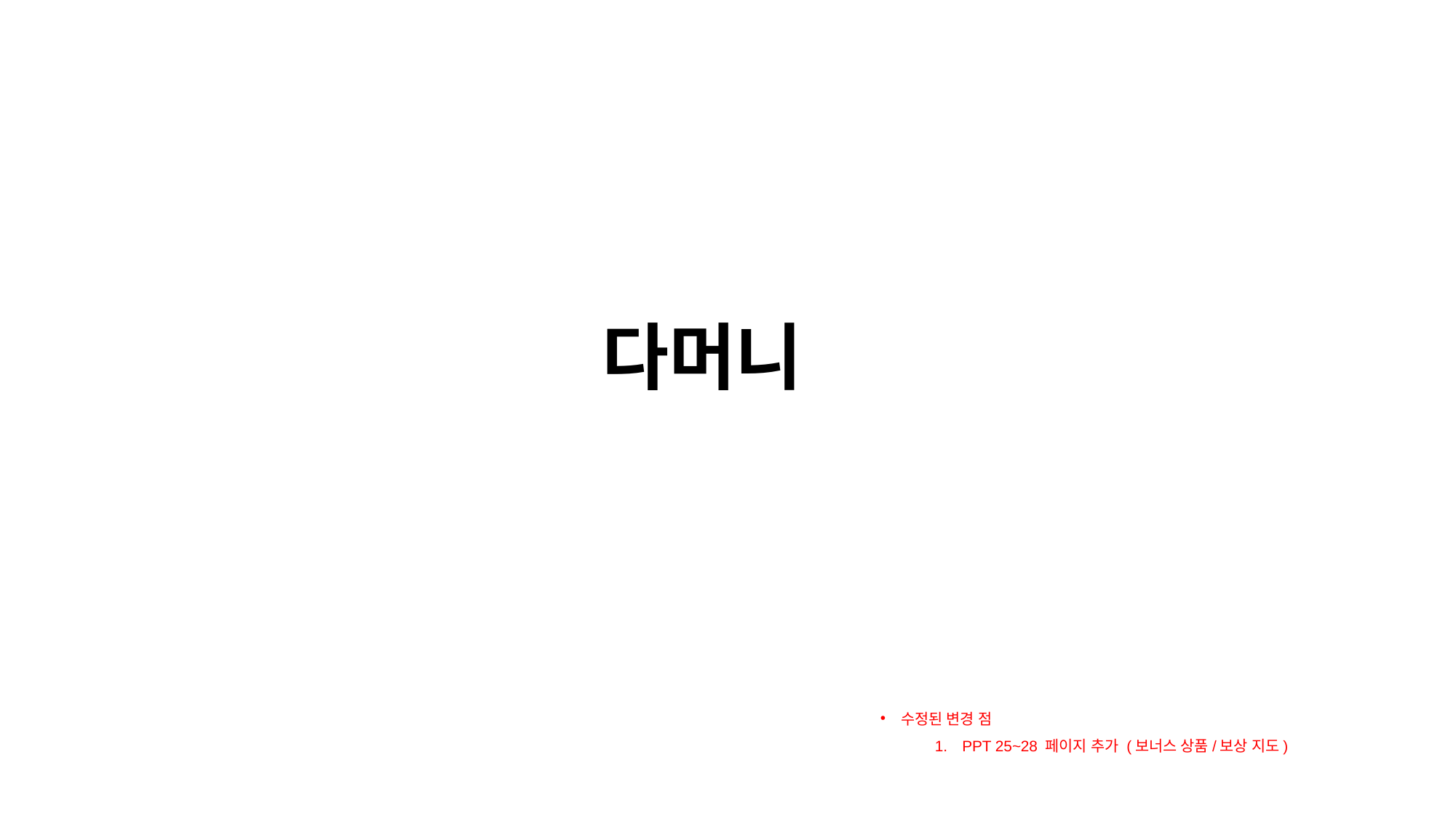

다머니
수정된 변경 점
PPT 25~28 페이지 추가 (보너스 상품/보상 지도)